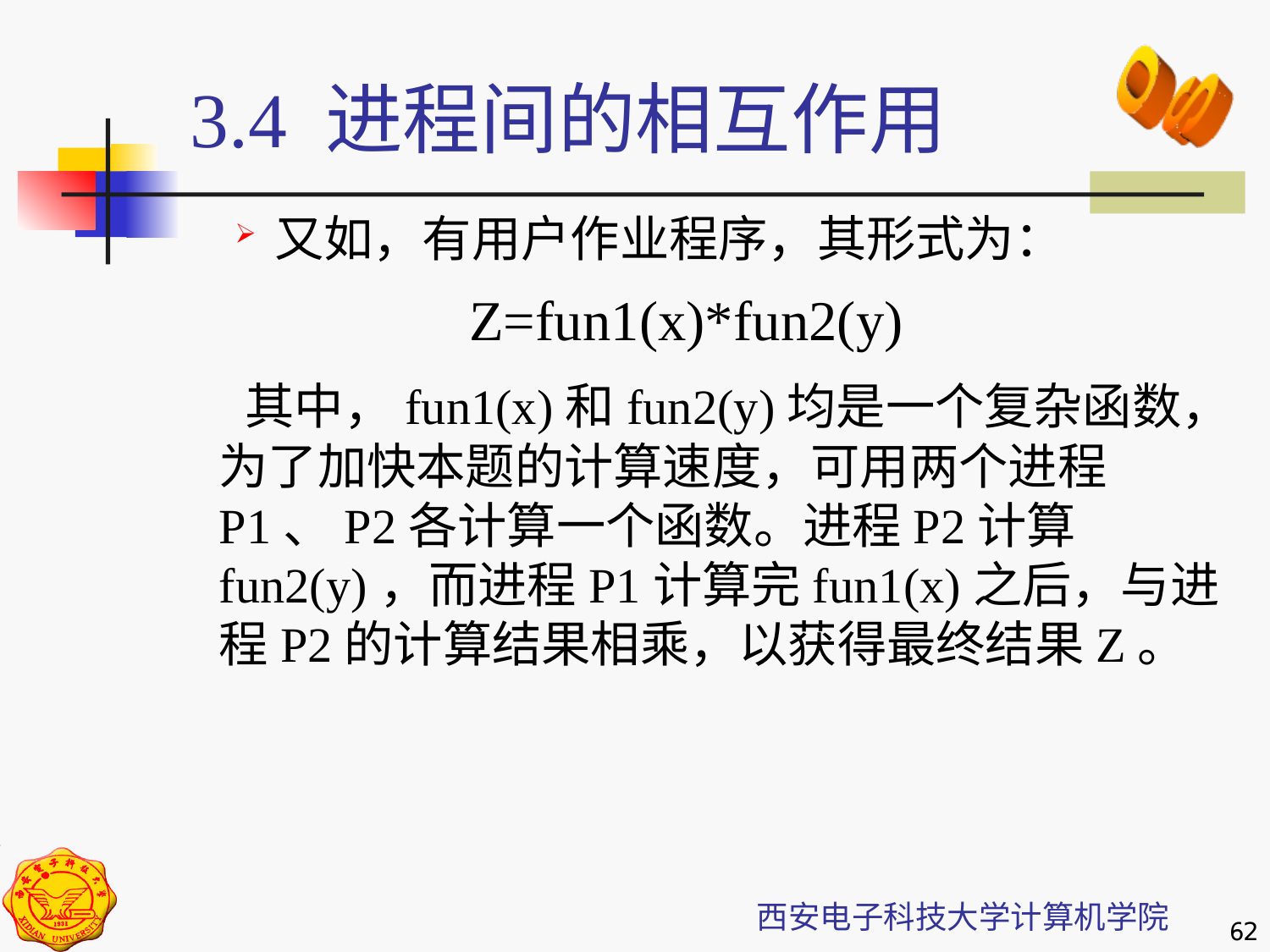

3.4 进程间的相互作用
又如，有用户作业程序，其形式为：
                     Z=fun1(x)*fun2(y)
	 其中，fun1(x)和fun2(y)均是一个复杂函数，为了加快本题的计算速度，可用两个进程P1、P2各计算一个函数。进程P2计算fun2(y)，而进程P1计算完fun1(x)之后，与进程P2的计算结果相乘，以获得最终结果Z。
62